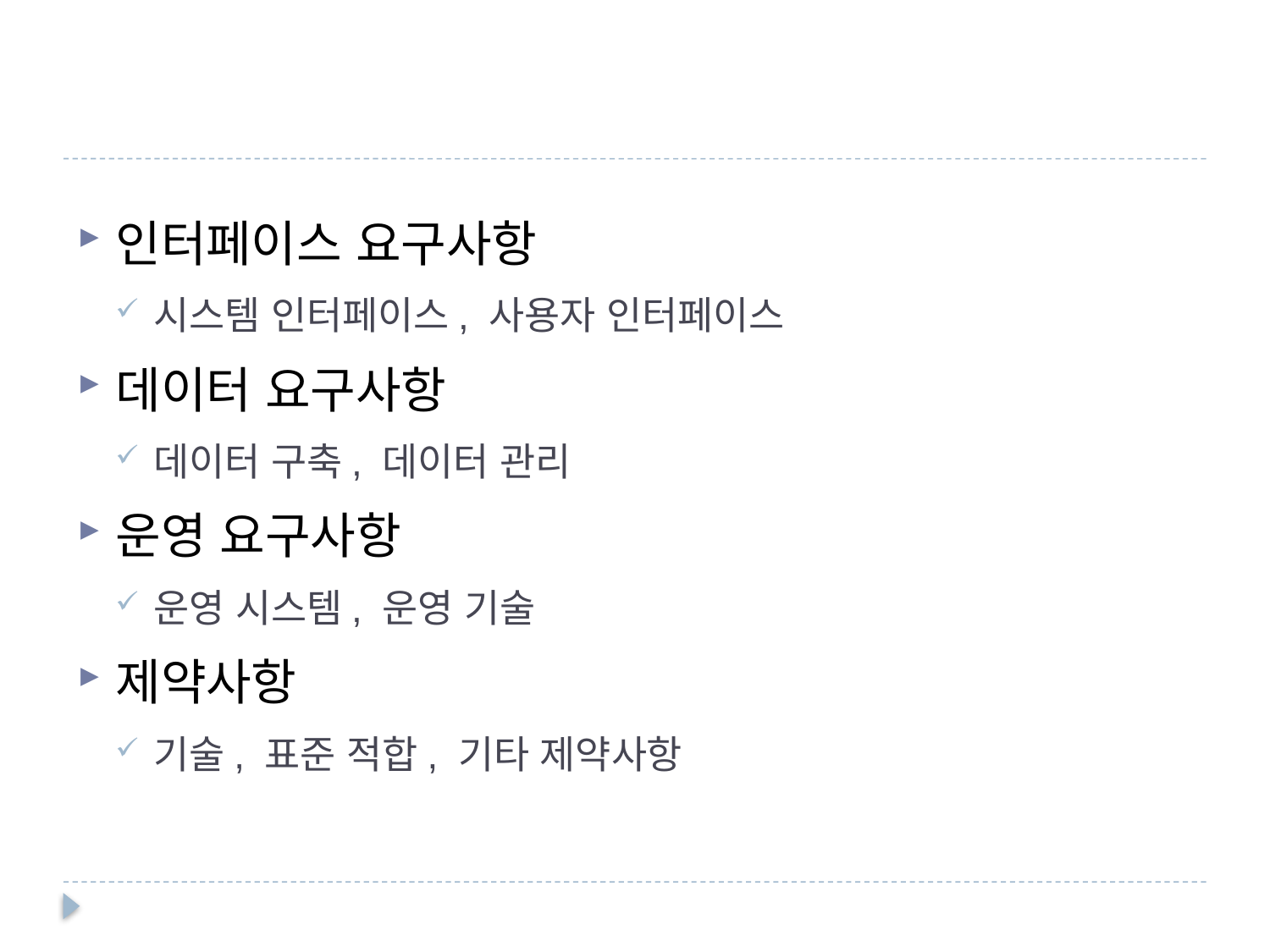

인터페이스 요구사항
시스템 인터페이스, 사용자 인터페이스
데이터 요구사항
데이터 구축, 데이터 관리
운영 요구사항
운영 시스템, 운영 기술
제약사항
기술, 표준 적합, 기타 제약사항